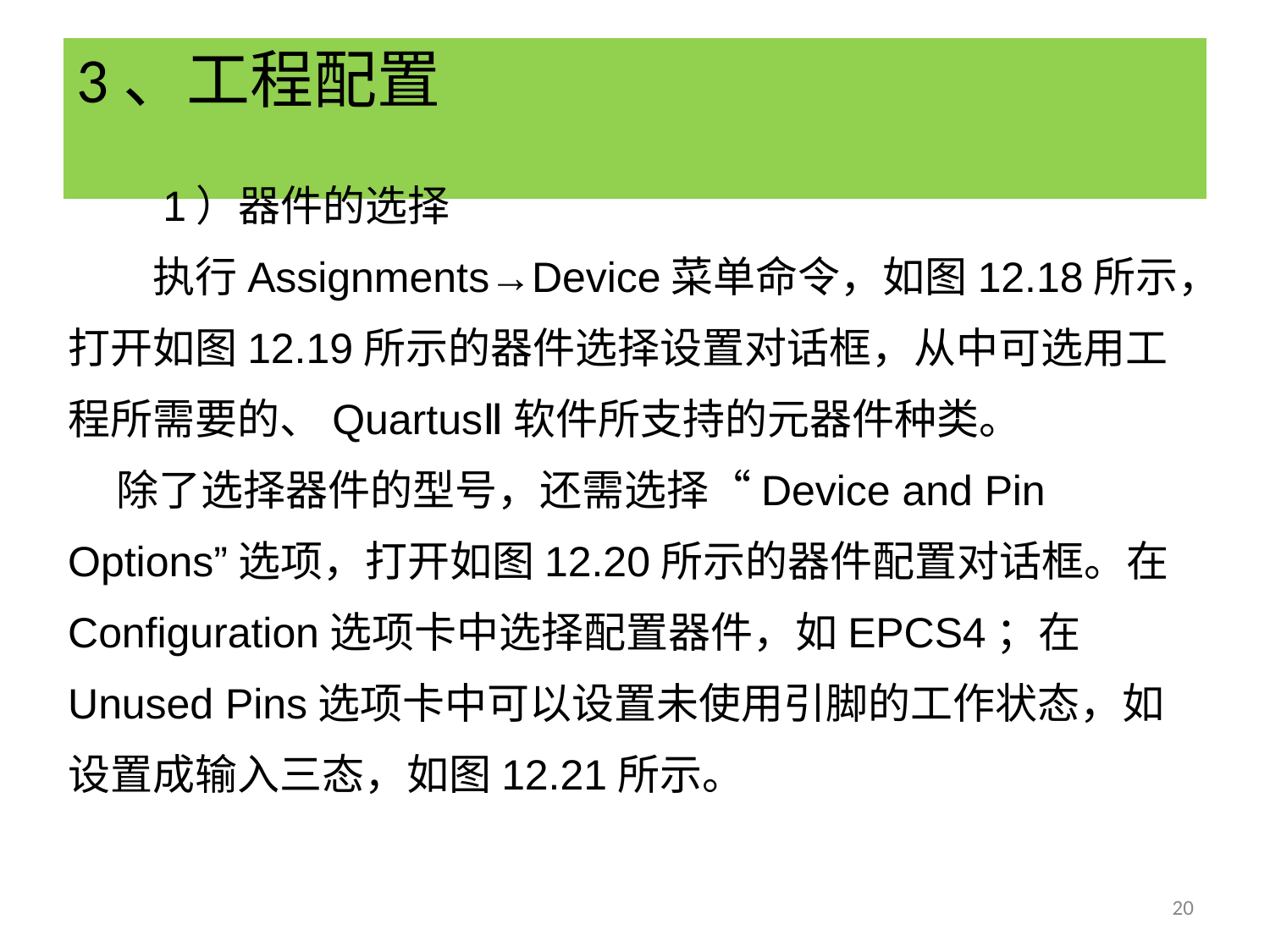

# 3、工程配置
　　1）器件的选择
　　执行Assignments→Device菜单命令，如图12.18所示，打开如图12.19所示的器件选择设置对话框，从中可选用工程所需要的、QuartusⅡ软件所支持的元器件种类。
    除了选择器件的型号，还需选择“Device and Pin Options”选项，打开如图12.20所示的器件配置对话框。在Configuration选项卡中选择配置器件，如EPCS4；在Unused Pins选项卡中可以设置未使用引脚的工作状态，如设置成输入三态，如图12.21所示。
20